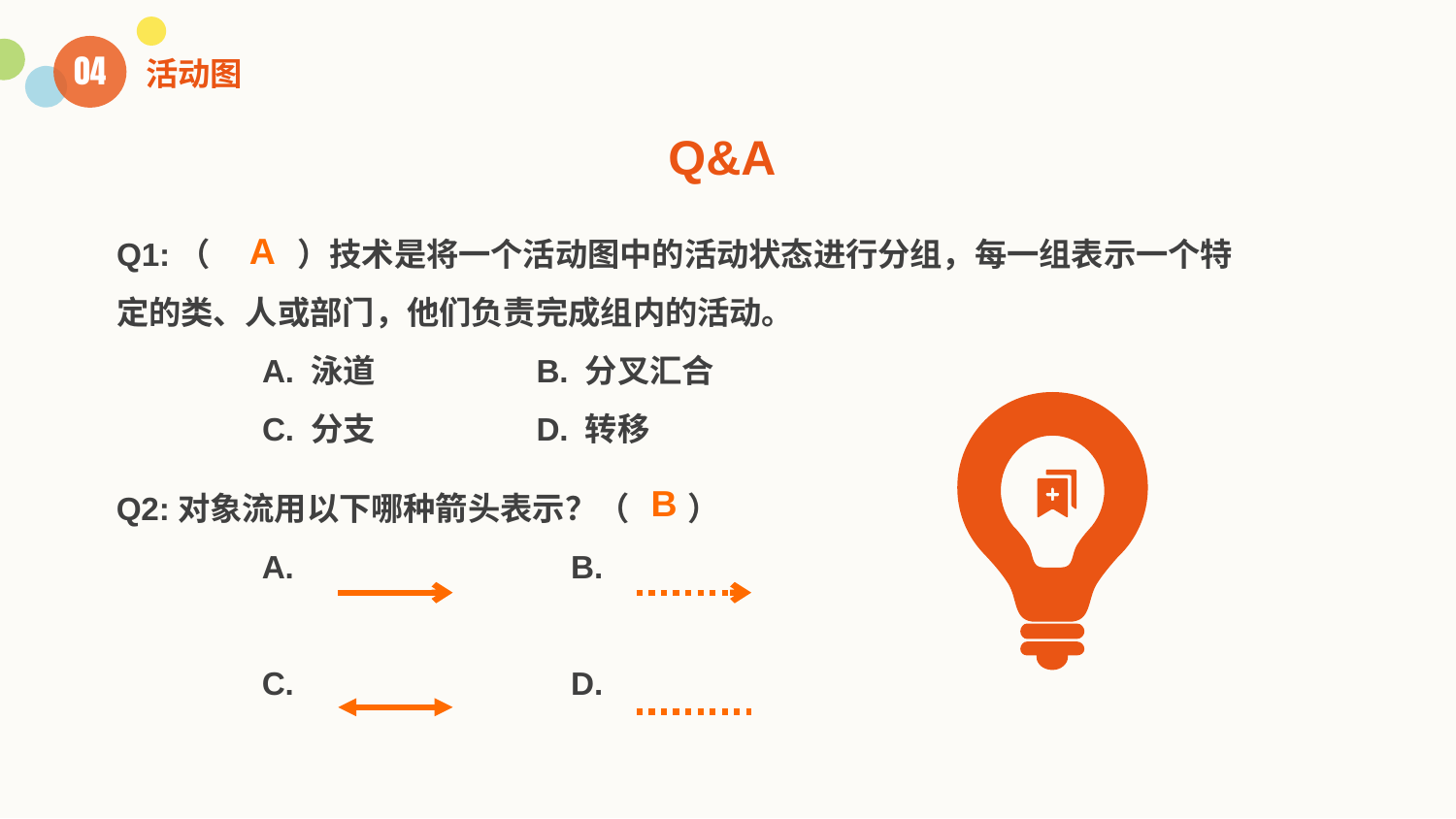

04
活动图

Q&A
Q1:（            ）技术是将一个活动图中的活动状态进行分组，每一组表示一个特定的类、人或部门，他们负责完成组内的活动。
	A. 泳道                     B. 分叉汇合
C. 分支                     D. 转移

A

Q2:对象流用以下哪种箭头表示？（        ）
	A. 		  B.

C.  		  D.

B